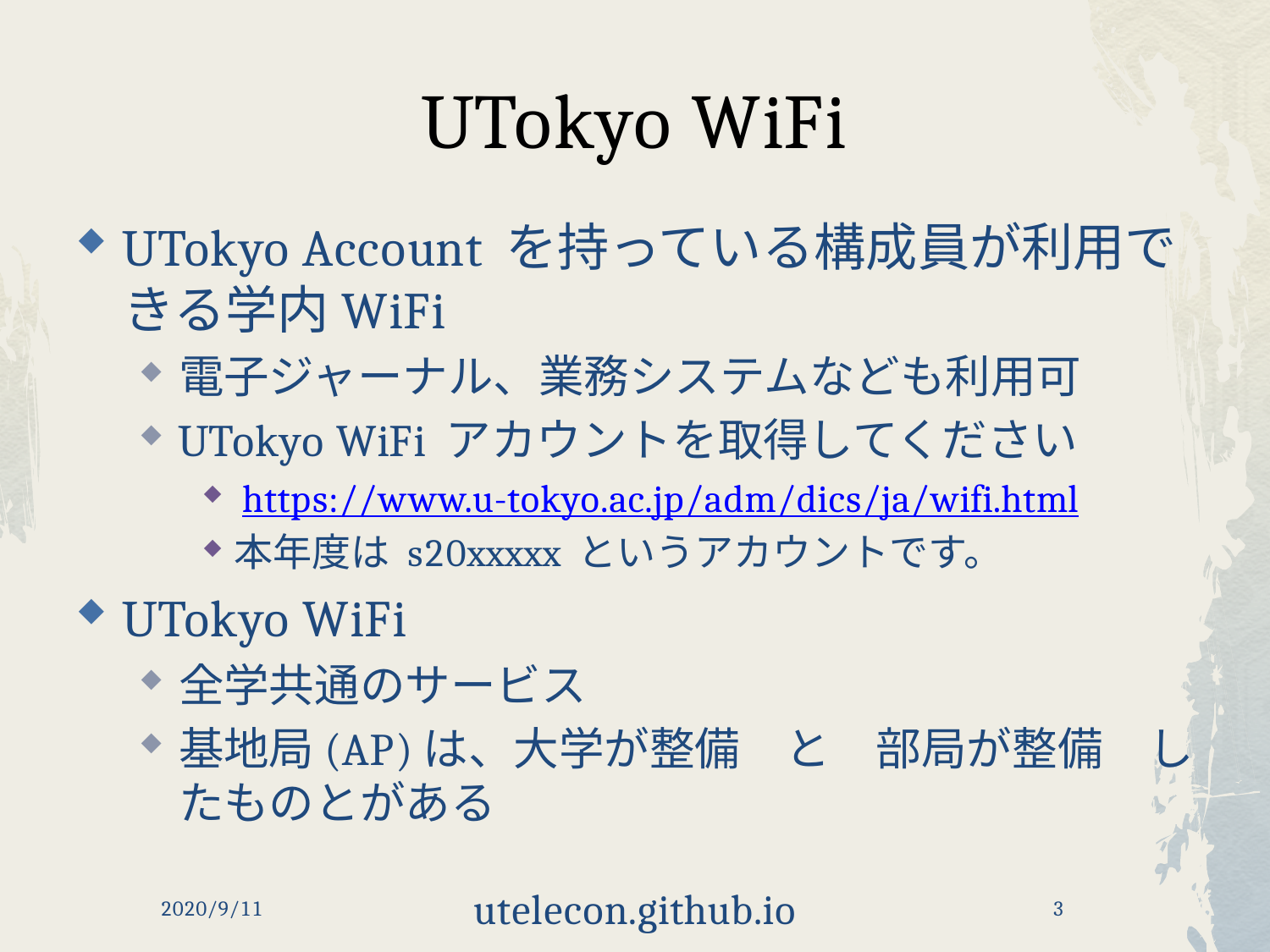

# UTokyo WiFi
UTokyo Account を持っている構成員が利用できる学内WiFi
電子ジャーナル、業務システムなども利用可
UTokyo WiFi アカウントを取得してください
 https://www.u-tokyo.ac.jp/adm/dics/ja/wifi.html
本年度は s20xxxxx というアカウントです。
UTokyo WiFi
全学共通のサービス
基地局(AP)は、大学が整備　と　部局が整備　したものとがある
2020/9/11
utelecon.github.io
3